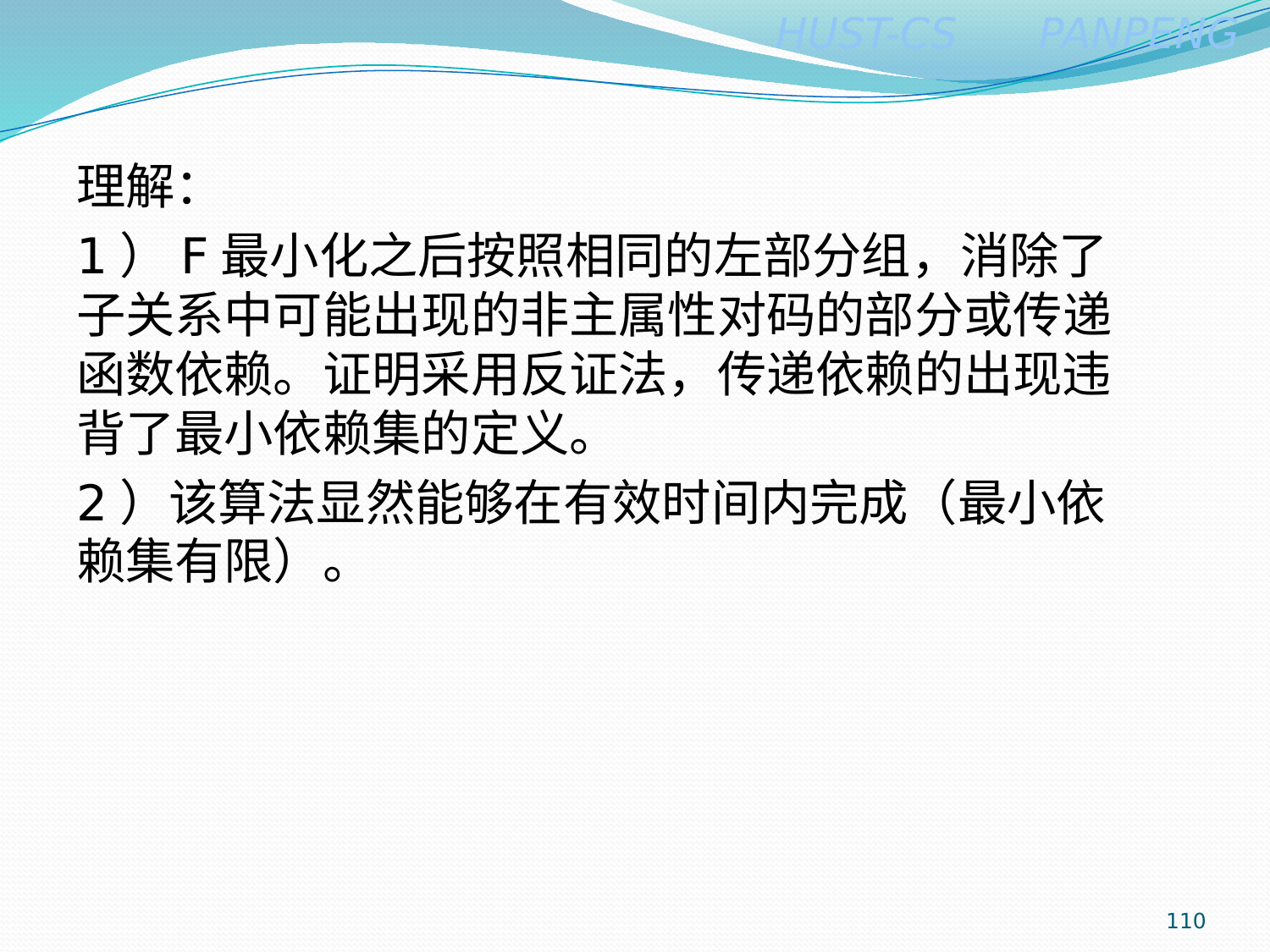

理解：
1）F最小化之后按照相同的左部分组，消除了子关系中可能出现的非主属性对码的部分或传递函数依赖。证明采用反证法，传递依赖的出现违背了最小依赖集的定义。
2）该算法显然能够在有效时间内完成（最小依赖集有限）。
110